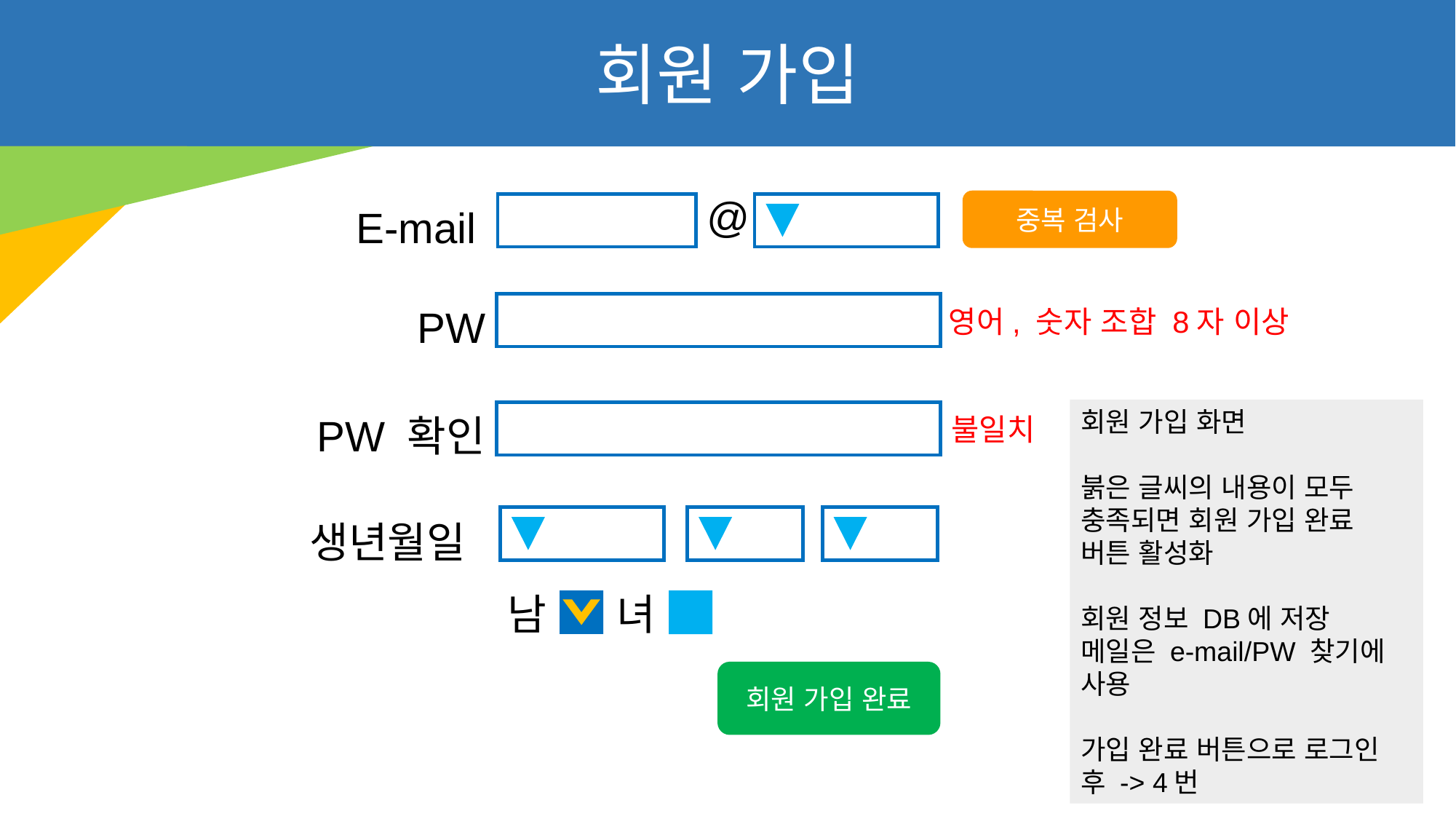

회원 가입
@

E-mail

중복 검사

PW
영어, 숫자 조합 8자 이상
회원 가입 화면

붉은 글씨의 내용이 모두 충족되면 회원 가입 완료 버튼 활성화

회원 정보 DB에 저장
메일은 e-mail/PW 찾기에 사용

가입 완료 버튼으로 로그인 후 -> 4번

PW 확인
불일치

생년월일

남	녀

회원 가입 완료